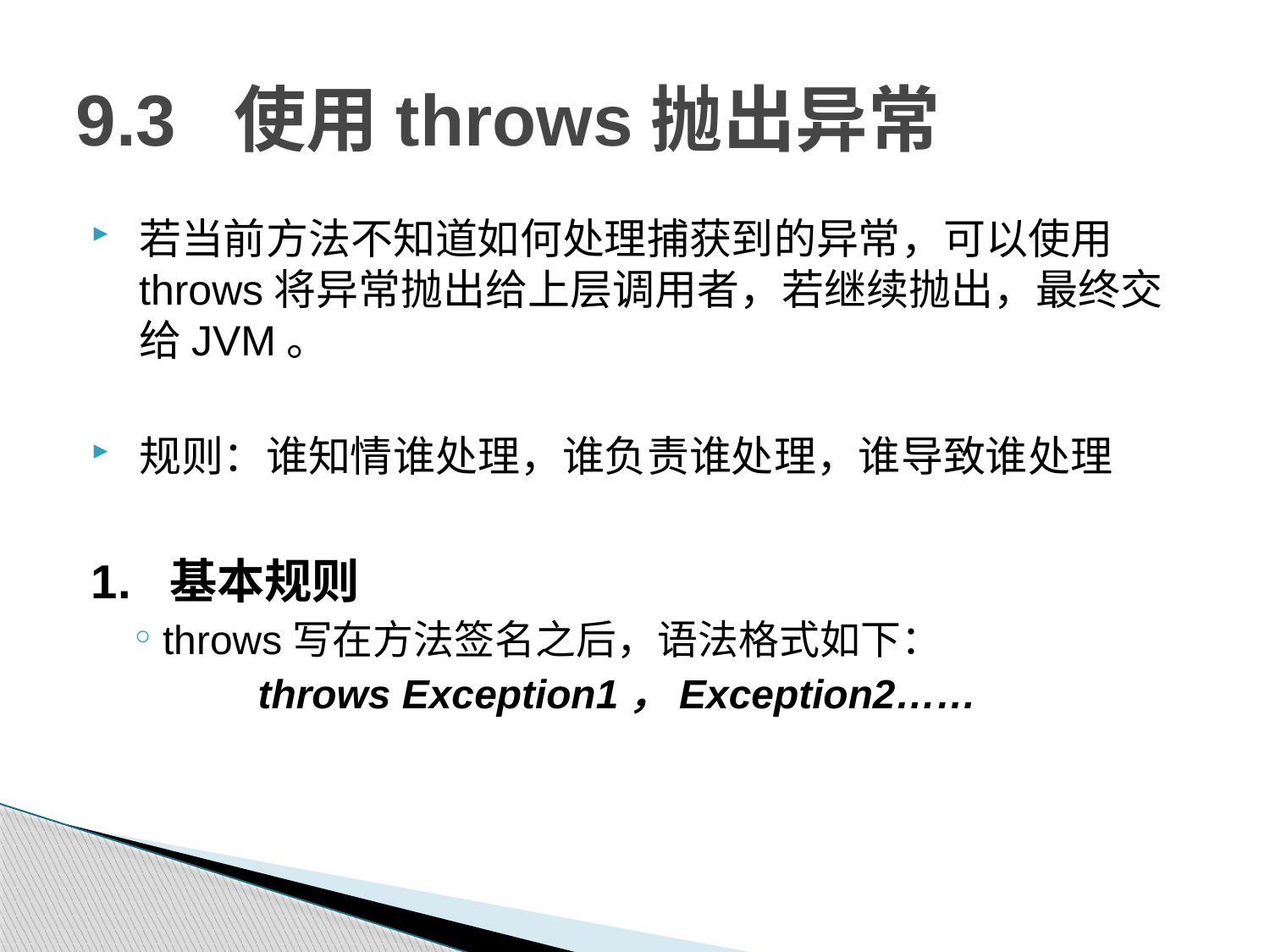

# 9.3  使用throws抛出异常
若当前方法不知道如何处理捕获到的异常，可以使用throws将异常抛出给上层调用者，若继续抛出，最终交给JVM。

规则：谁知情谁处理，谁负责谁处理，谁导致谁处理

1.  基本规则
throws写在方法签名之后，语法格式如下：
	throws Exception1，Exception2……